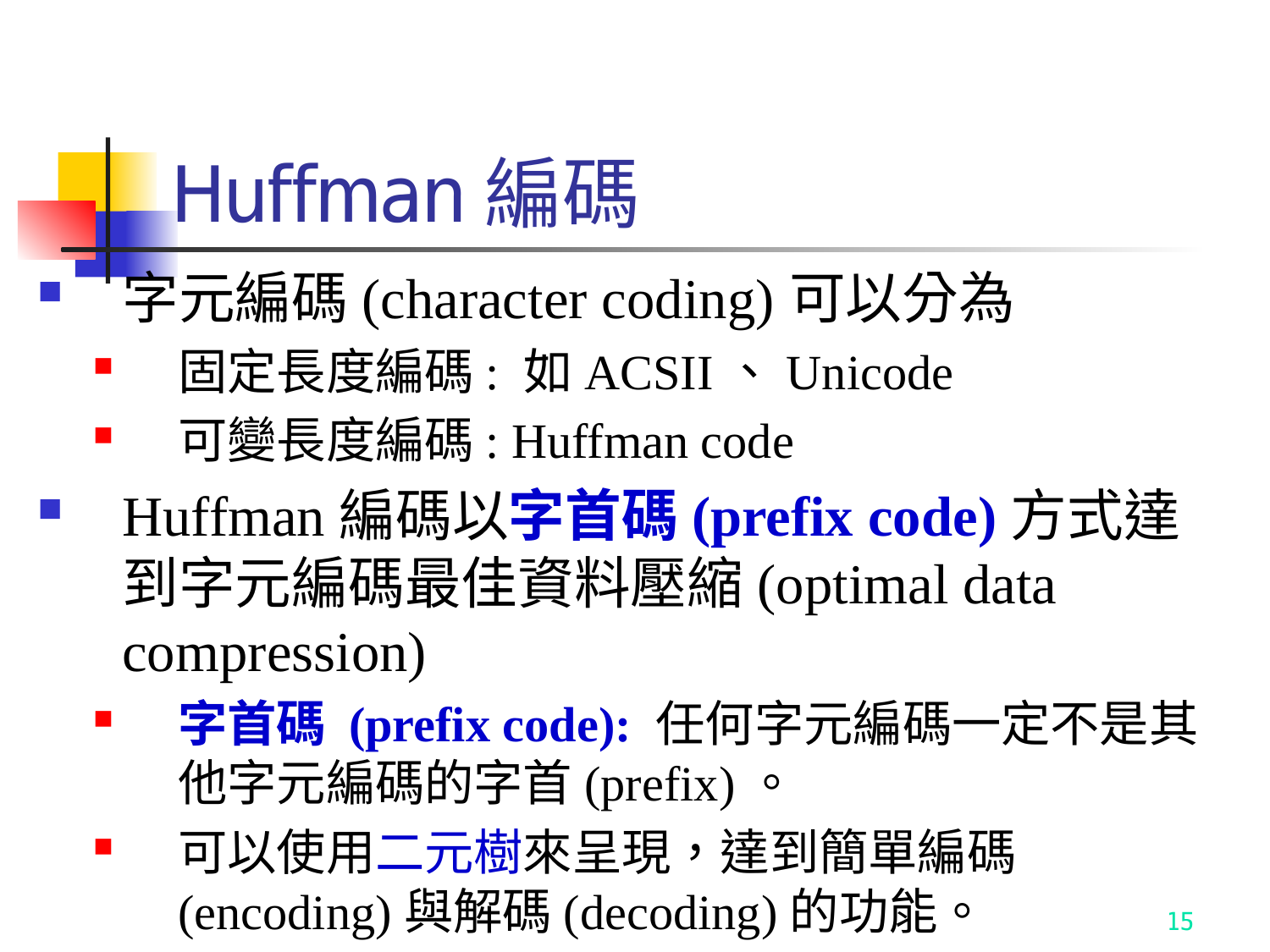

# Huffman編碼
字元編碼(character coding)可以分為
固定長度編碼: 如ACSII、Unicode
可變長度編碼: Huffman code
Huffman編碼以字首碼(prefix code)方式達到字元編碼最佳資料壓縮(optimal data compression)
字首碼 (prefix code): 任何字元編碼一定不是其他字元編碼的字首(prefix)。
可以使用二元樹來呈現，達到簡單編碼(encoding)與解碼(decoding)的功能。
15